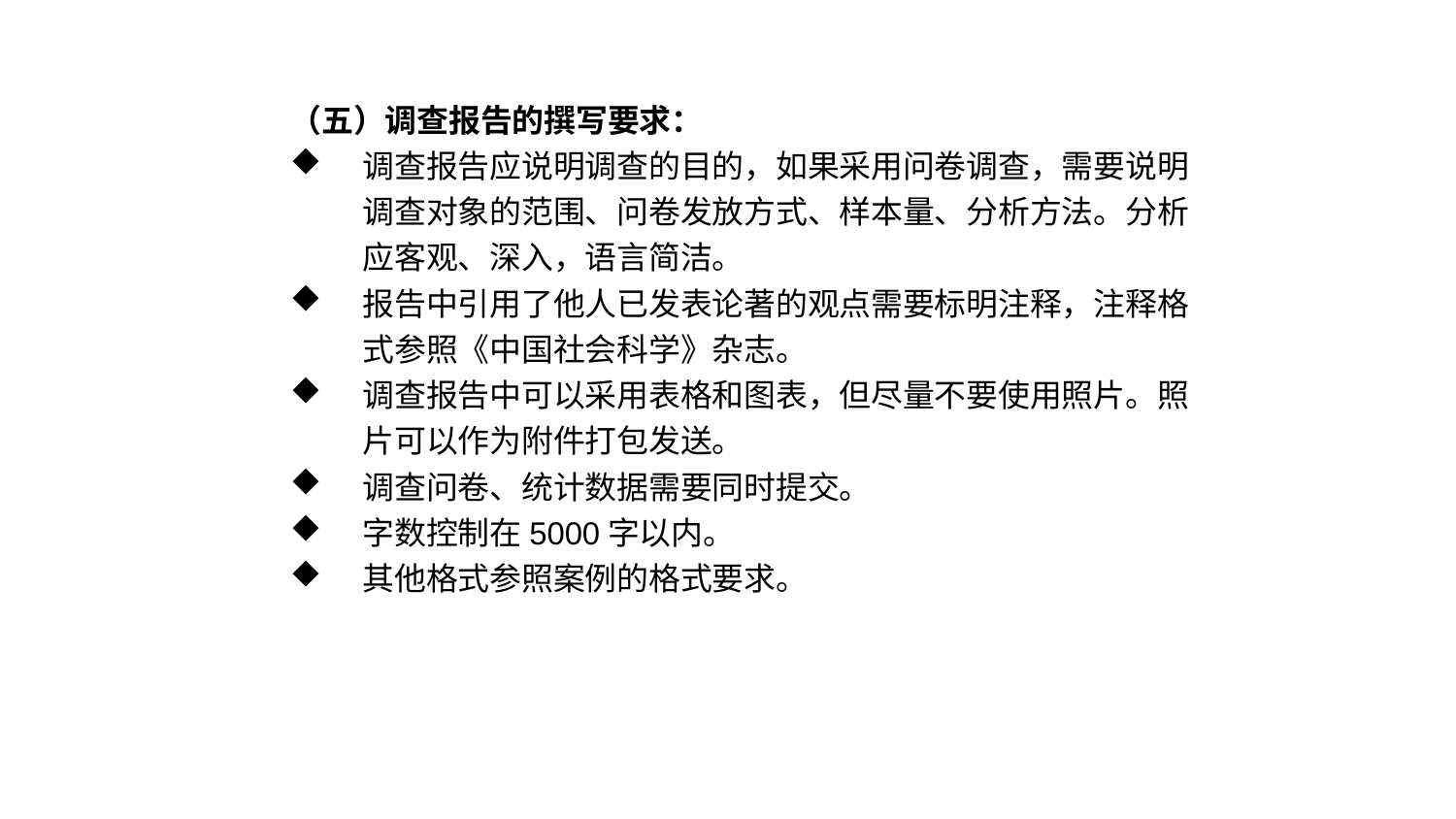

（五）调查报告的撰写要求：
调查报告应说明调查的目的，如果采用问卷调查，需要说明调查对象的范围、问卷发放方式、样本量、分析方法。分析应客观、深入，语言简洁。
报告中引用了他人已发表论著的观点需要标明注释，注释格式参照《中国社会科学》杂志。
调查报告中可以采用表格和图表，但尽量不要使用照片。照片可以作为附件打包发送。
调查问卷、统计数据需要同时提交。
字数控制在5000字以内。
其他格式参照案例的格式要求。